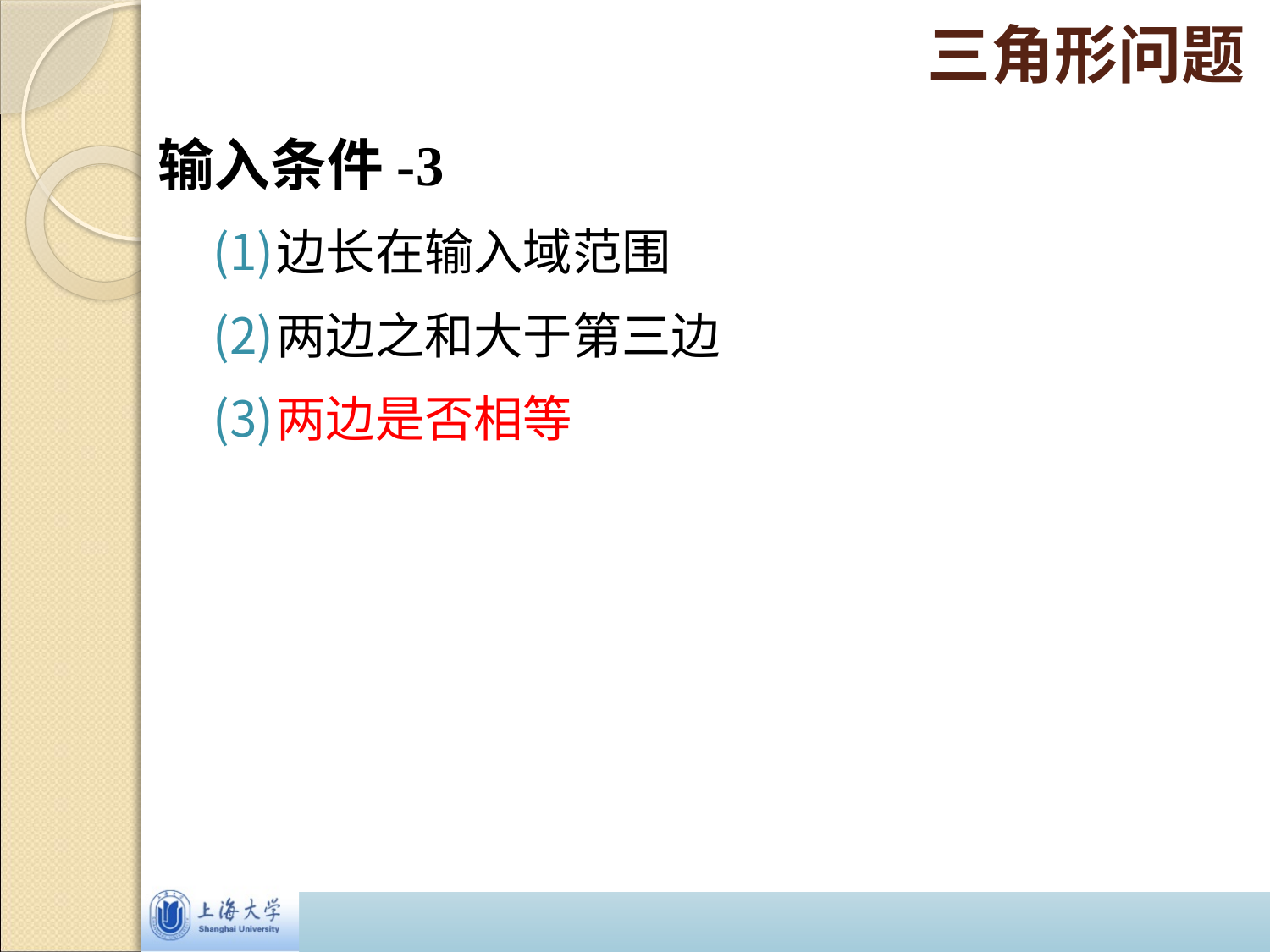

# 三角形问题
输入条件-3
边长在输入域范围
两边之和大于第三边
两边是否相等